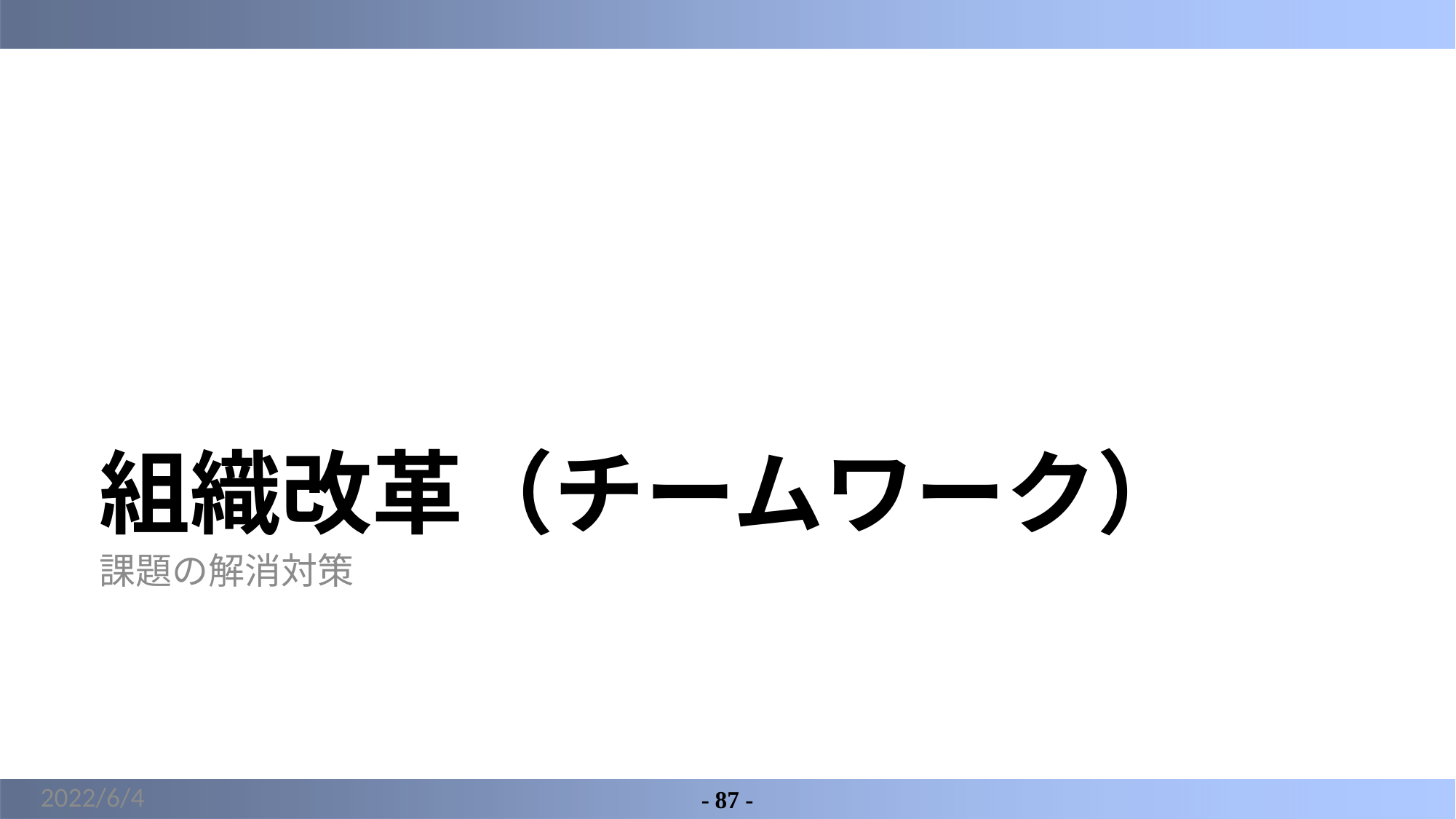

# 組織改革（チームワーク）
課題の解消対策
2022/6/4
- 87 -